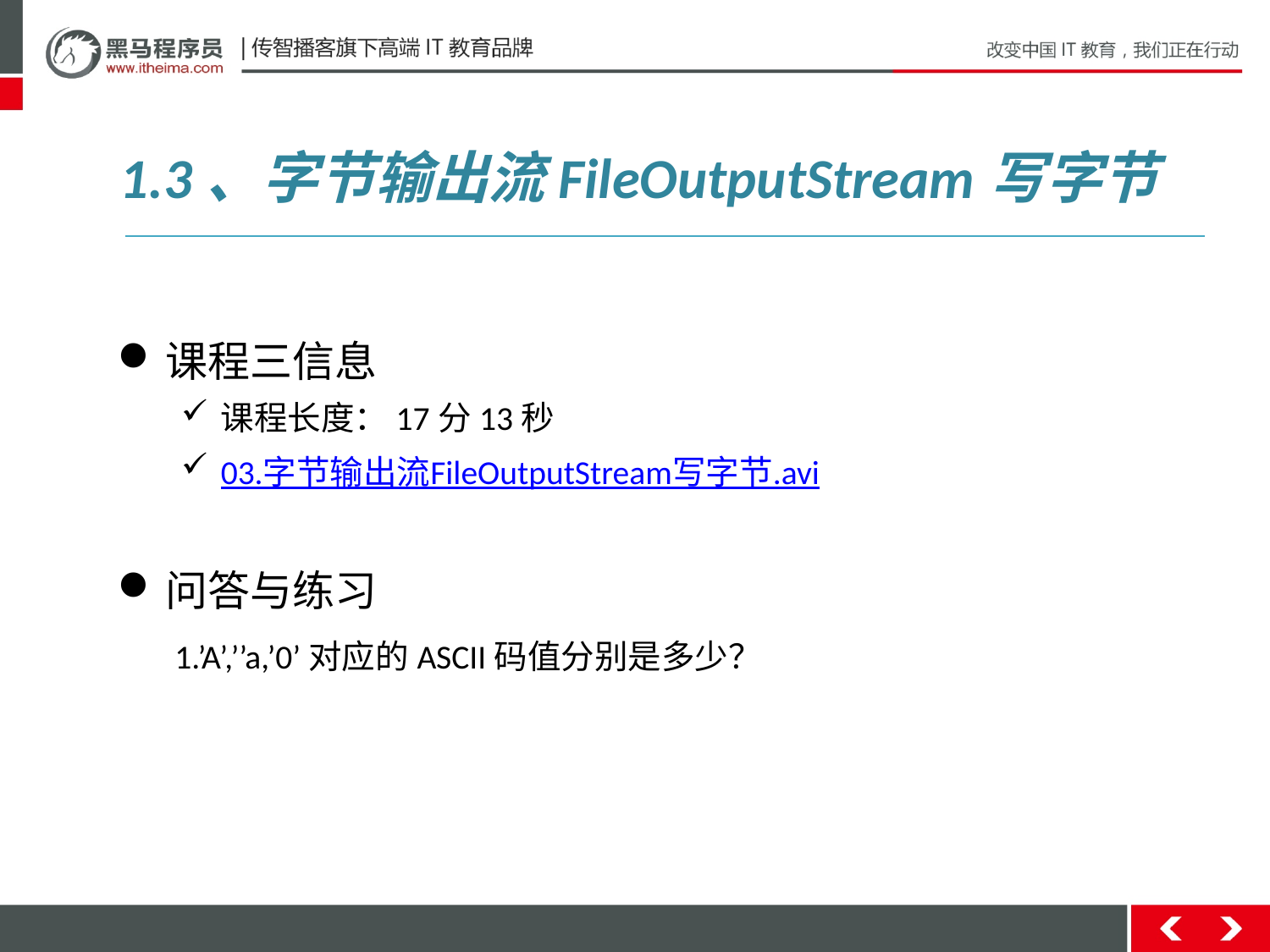

1.3、字节输出流FileOutputStream写字节

课程三信息
课程长度：17分13秒
03.字节输出流FileOutputStream写字节.avi

问答与练习
      1.’A’,’’a,’0’对应的ASCII码值分别是多少？